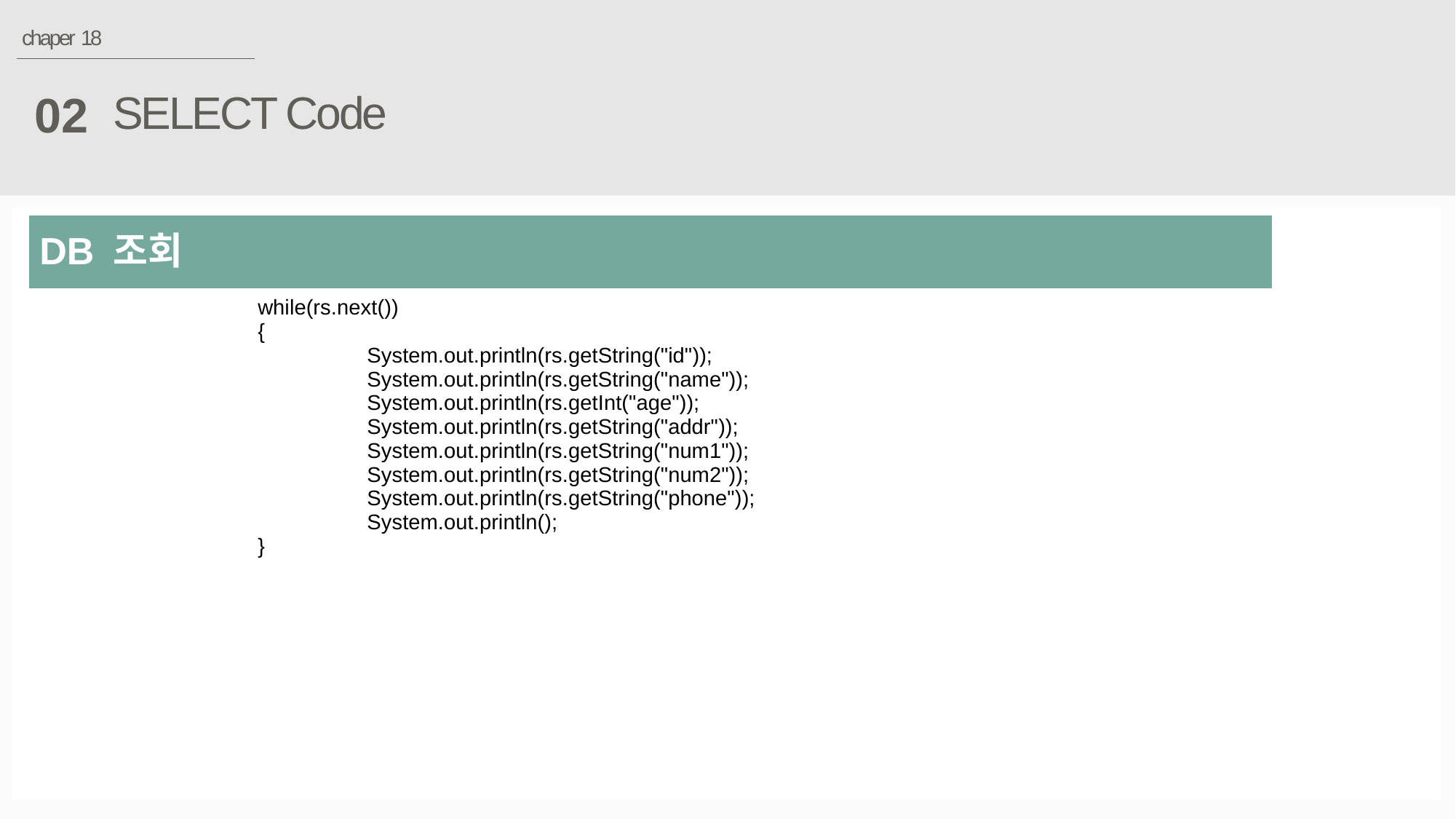

chaper  18
SELECT Code
02

| DB 조회 |
| --- |
| while(rs.next()) { System.out.println(rs.getString("id")); System.out.println(rs.getString("name")); System.out.println(rs.getInt("age")); System.out.println(rs.getString("addr")); System.out.println(rs.getString("num1")); System.out.println(rs.getString("num2")); System.out.println(rs.getString("phone")); System.out.println(); } |